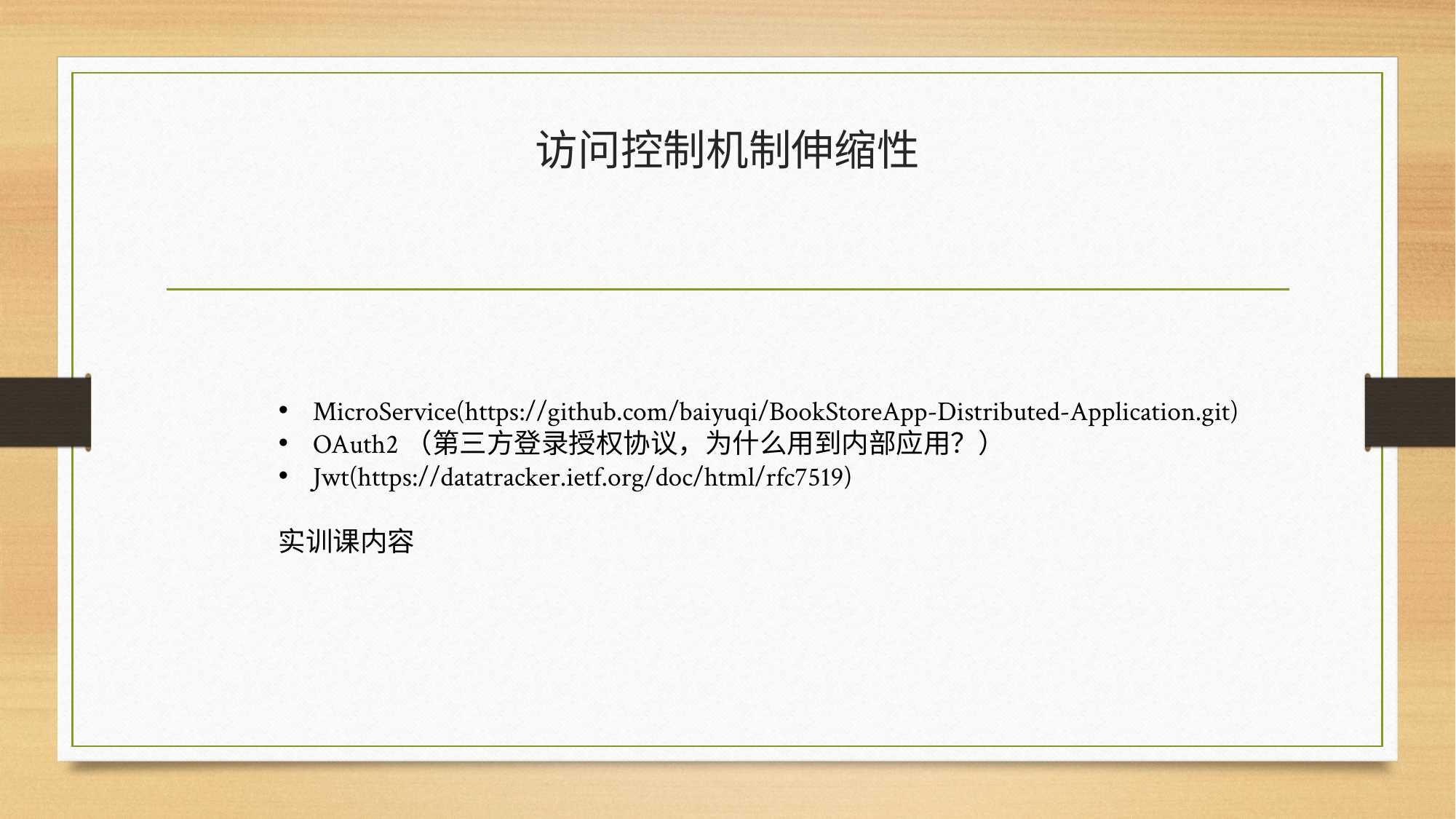

# 访问控制机制伸缩性
MicroService(https://github.com/baiyuqi/BookStoreApp-Distributed-Application.git)
OAuth2（第三方登录授权协议，为什么用到内部应用？）
Jwt(https://datatracker.ietf.org/doc/html/rfc7519)

实训课内容